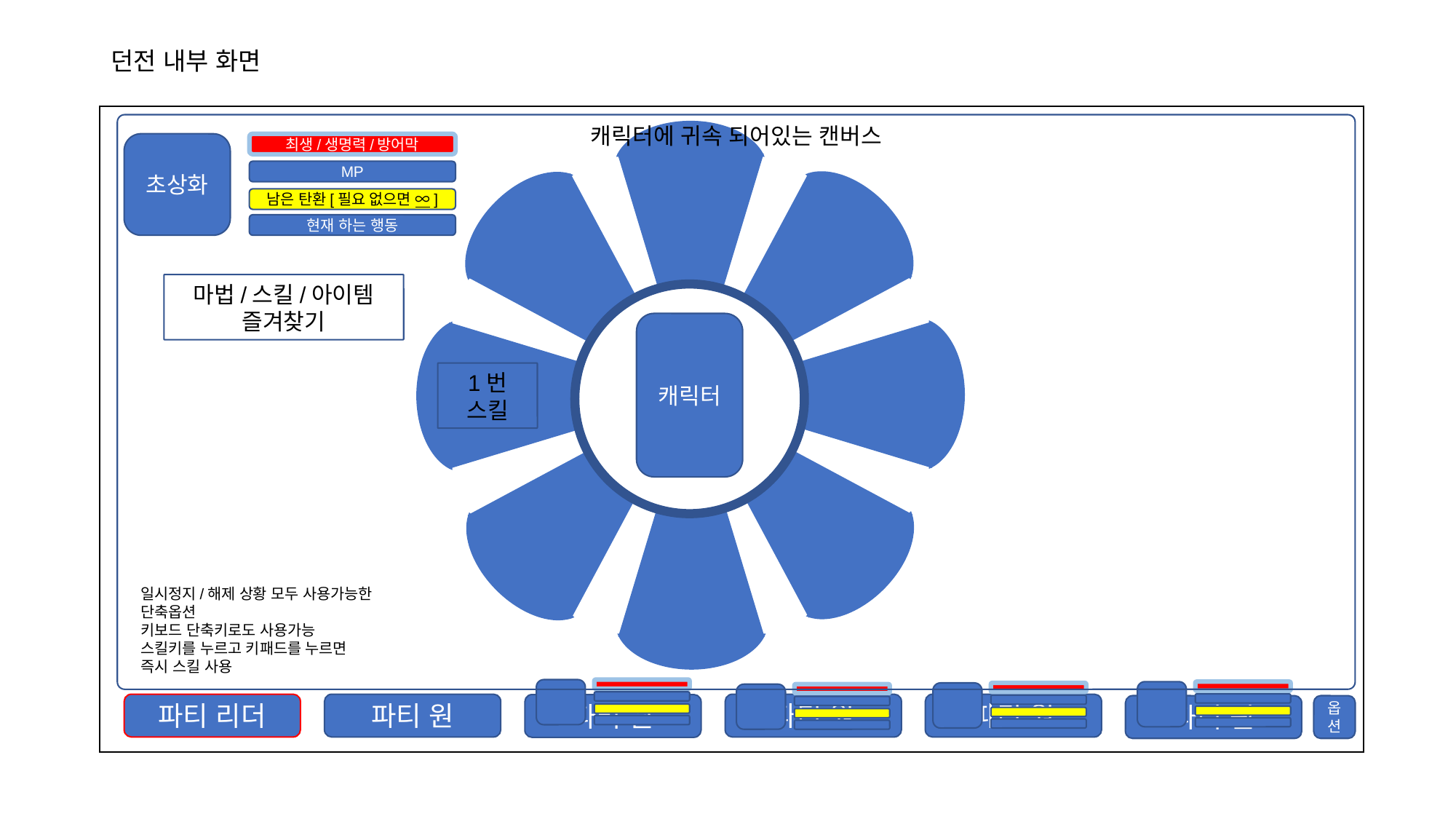

# 던전 내부 화면

캐릭터에 귀속 되어있는 캔버스

초상화
최생/생명력/방어막
MP
남은 탄환[필요 없으면 ∞]
현재 하는 행동
마법/스킬/아이템
즐겨찾기

캐릭터
1번
스킬
일시정지/해제 상황 모두 사용가능한 단축옵션
키보드 단축키로도 사용가능
스킬키를 누르고 키패드를 누르면
즉시 스킬 사용

파티 리더
파티 원
파티 원
파티 원
파티 원
파티 원
옵션